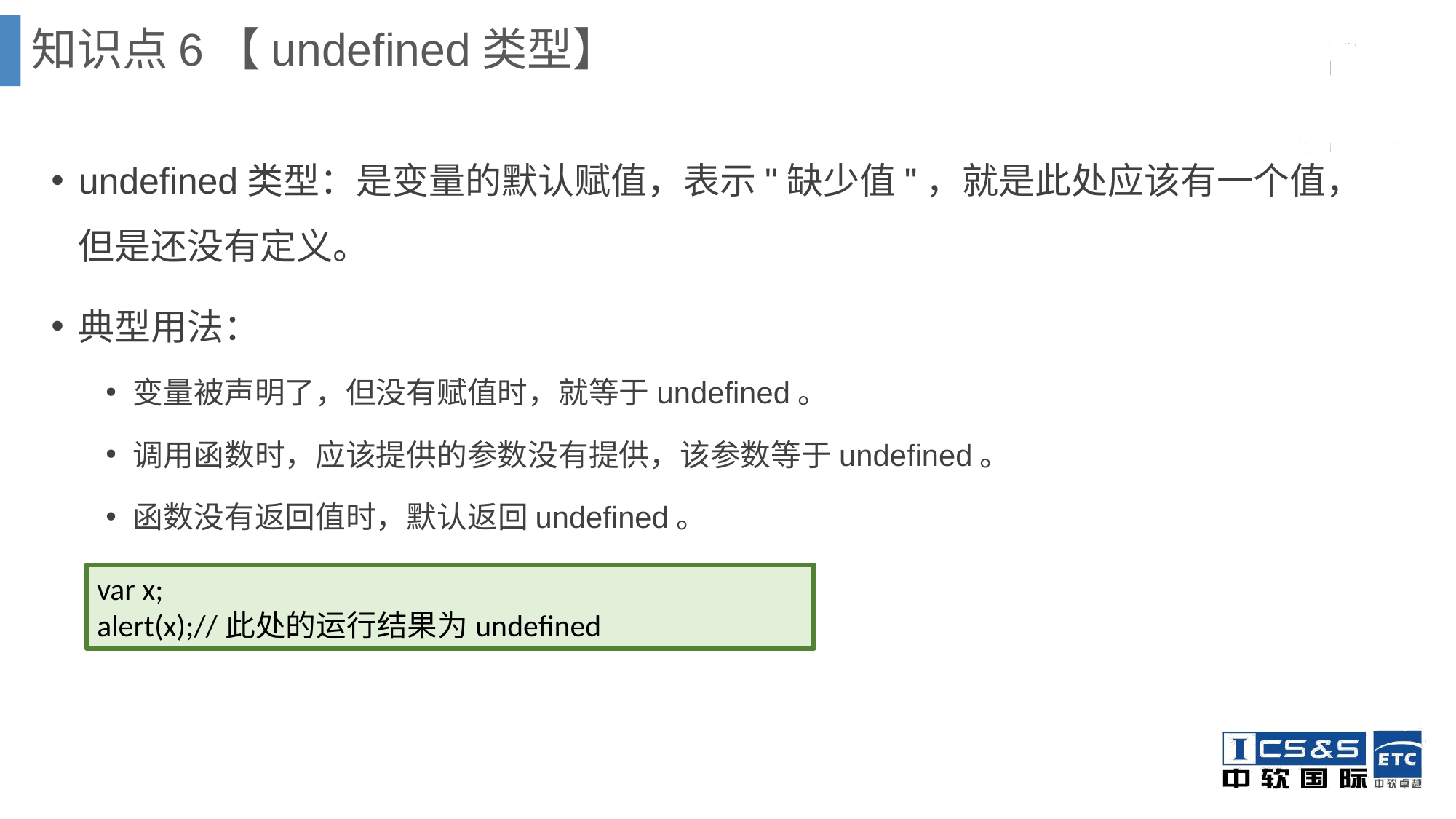

知识点6【undefined类型】
undefined类型：是变量的默认赋值，表示"缺少值"，就是此处应该有一个值，但是还没有定义。
典型用法：
变量被声明了，但没有赋值时，就等于undefined。
调用函数时，应该提供的参数没有提供，该参数等于undefined。
函数没有返回值时，默认返回undefined。
var x;
alert(x);//此处的运行结果为undefined